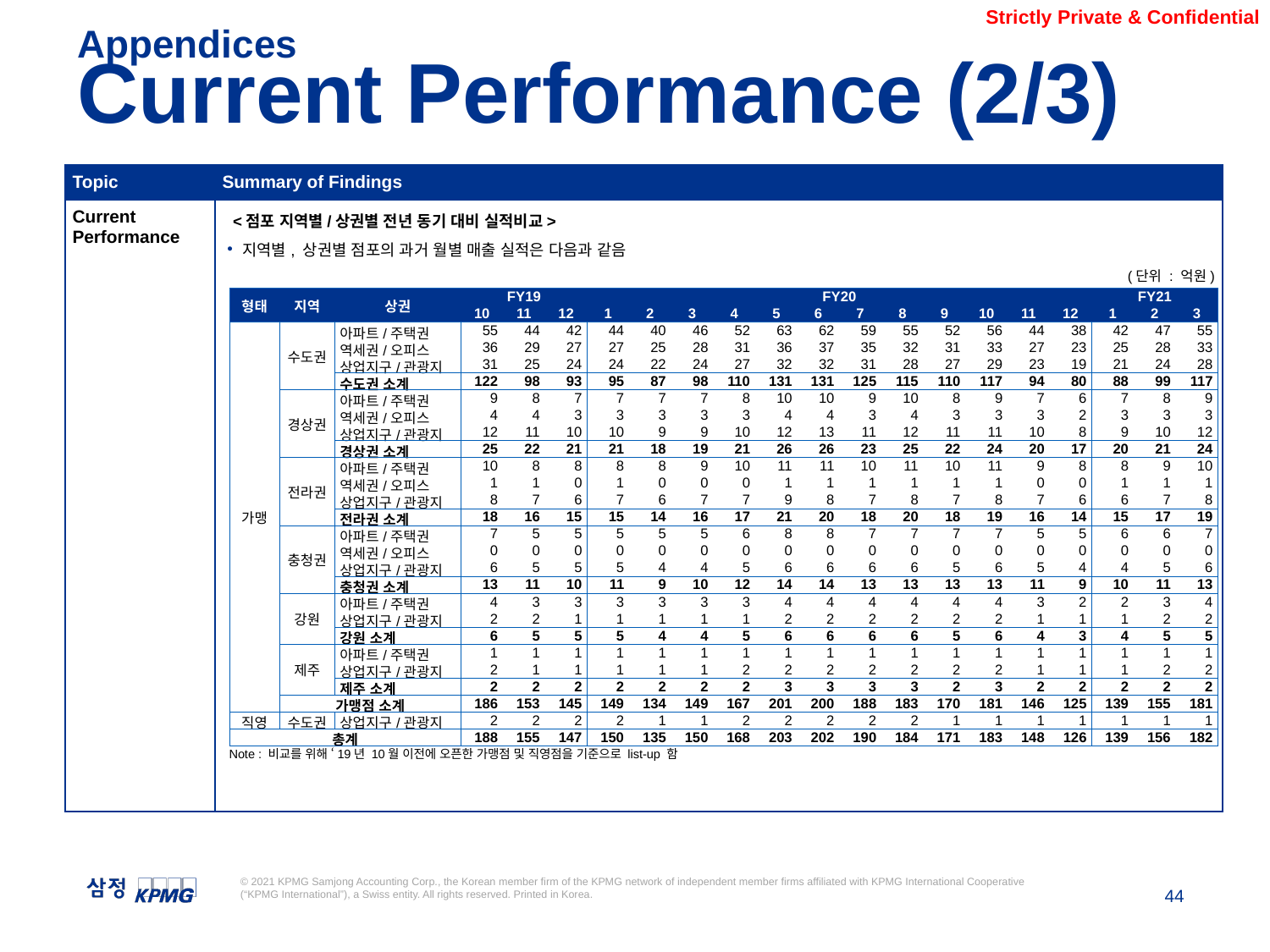

Appendices
Current Performance (2/3)
| Topic | Summary of Findings |
| --- | --- |
| Current Performance | 지역별, 상권별 점포의 과거 월별 매출 실적은 다음과 같음 |
<점포 지역별/상권별 전년 동기 대비 실적비교>
(단위 : 억원)
| 형태 | 지역 | 상권 | FY19 |  |  | FY20 |  |  |  |  |  |  |  |  |  |  |  | FY21 |  |  |
| --- | --- | --- | --- | --- | --- | --- | --- | --- | --- | --- | --- | --- | --- | --- | --- | --- | --- | --- | --- | --- |
|  |  |  | 10 | 11 | 12 | 1 | 2 | 3 | 4 | 5 | 6 | 7 | 8 | 9 | 10 | 11 | 12 | 1 | 2 | 3 |
| 가맹 | 수도권 | 아파트/주택권 | 55 | 44 | 42 | 44 | 40 | 46 | 52 | 63 | 62 | 59 | 55 | 52 | 56 | 44 | 38 | 42 | 47 | 55 |
|  |  | 역세권/오피스 | 36 | 29 | 27 | 27 | 25 | 28 | 31 | 36 | 37 | 35 | 32 | 31 | 33 | 27 | 23 | 25 | 28 | 33 |
|  |  | 상업지구/관광지 | 31 | 25 | 24 | 24 | 22 | 24 | 27 | 32 | 32 | 31 | 28 | 27 | 29 | 23 | 19 | 21 | 24 | 28 |
|  |  | 수도권 소계 | 122 | 98 | 93 | 95 | 87 | 98 | 110 | 131 | 131 | 125 | 115 | 110 | 117 | 94 | 80 | 88 | 99 | 117 |
|  | 경상권 | 아파트/주택권 | 9 | 8 | 7 | 7 | 7 | 7 | 8 | 10 | 10 | 9 | 10 | 8 | 9 | 7 | 6 | 7 | 8 | 9 |
|  |  | 역세권/오피스 | 4 | 4 | 3 | 3 | 3 | 3 | 3 | 4 | 4 | 3 | 4 | 3 | 3 | 3 | 2 | 3 | 3 | 3 |
|  |  | 상업지구/관광지 | 12 | 11 | 10 | 10 | 9 | 9 | 10 | 12 | 13 | 11 | 12 | 11 | 11 | 10 | 8 | 9 | 10 | 12 |
|  |  | 경상권 소계 | 25 | 22 | 21 | 21 | 18 | 19 | 21 | 26 | 26 | 23 | 25 | 22 | 24 | 20 | 17 | 20 | 21 | 24 |
|  | 전라권 | 아파트/주택권 | 10 | 8 | 8 | 8 | 8 | 9 | 10 | 11 | 11 | 10 | 11 | 10 | 11 | 9 | 8 | 8 | 9 | 10 |
|  |  | 역세권/오피스 | 1 | 1 | 0 | 1 | 0 | 0 | 0 | 1 | 1 | 1 | 1 | 1 | 1 | 0 | 0 | 1 | 1 | 1 |
|  |  | 상업지구/관광지 | 8 | 7 | 6 | 7 | 6 | 7 | 7 | 9 | 8 | 7 | 8 | 7 | 8 | 7 | 6 | 6 | 7 | 8 |
|  |  | 전라권 소계 | 18 | 16 | 15 | 15 | 14 | 16 | 17 | 21 | 20 | 18 | 20 | 18 | 19 | 16 | 14 | 15 | 17 | 19 |
|  | 충청권 | 아파트/주택권 | 7 | 5 | 5 | 5 | 5 | 5 | 6 | 8 | 8 | 7 | 7 | 7 | 7 | 5 | 5 | 6 | 6 | 7 |
|  |  | 역세권/오피스 | 0 | 0 | 0 | 0 | 0 | 0 | 0 | 0 | 0 | 0 | 0 | 0 | 0 | 0 | 0 | 0 | 0 | 0 |
|  |  | 상업지구/관광지 | 6 | 5 | 5 | 5 | 4 | 4 | 5 | 6 | 6 | 6 | 6 | 5 | 6 | 5 | 4 | 4 | 5 | 6 |
|  |  | 충청권 소계 | 13 | 11 | 10 | 11 | 9 | 10 | 12 | 14 | 14 | 13 | 13 | 13 | 13 | 11 | 9 | 10 | 11 | 13 |
|  | 강원 | 아파트/주택권 | 4 | 3 | 3 | 3 | 3 | 3 | 3 | 4 | 4 | 4 | 4 | 4 | 4 | 3 | 2 | 2 | 3 | 4 |
|  |  | 상업지구/관광지 | 2 | 2 | 1 | 1 | 1 | 1 | 1 | 2 | 2 | 2 | 2 | 2 | 2 | 1 | 1 | 1 | 2 | 2 |
|  |  | 강원 소계 | 6 | 5 | 5 | 5 | 4 | 4 | 5 | 6 | 6 | 6 | 6 | 5 | 6 | 4 | 3 | 4 | 5 | 5 |
|  | 제주 | 아파트/주택권 | 1 | 1 | 1 | 1 | 1 | 1 | 1 | 1 | 1 | 1 | 1 | 1 | 1 | 1 | 1 | 1 | 1 | 1 |
|  |  | 상업지구/관광지 | 2 | 1 | 1 | 1 | 1 | 1 | 2 | 2 | 2 | 2 | 2 | 2 | 2 | 1 | 1 | 1 | 2 | 2 |
|  |  | 제주 소계 | 2 | 2 | 2 | 2 | 2 | 2 | 2 | 3 | 3 | 3 | 3 | 2 | 3 | 2 | 2 | 2 | 2 | 2 |
|  | 가맹점 소계 |  | 186 | 153 | 145 | 149 | 134 | 149 | 167 | 201 | 200 | 188 | 183 | 170 | 181 | 146 | 125 | 139 | 155 | 181 |
| 직영 | 수도권 | 상업지구/관광지 | 2 | 2 | 2 | 2 | 1 | 1 | 2 | 2 | 2 | 2 | 2 | 1 | 1 | 1 | 1 | 1 | 1 | 1 |
| 총계 |  |  | 188 | 155 | 147 | 150 | 135 | 150 | 168 | 203 | 202 | 190 | 184 | 171 | 183 | 148 | 126 | 139 | 156 | 182 |
Note : 비교를 위해 ‘19년 10월 이전에 오픈한 가맹점 및 직영점을 기준으로 list-up 함